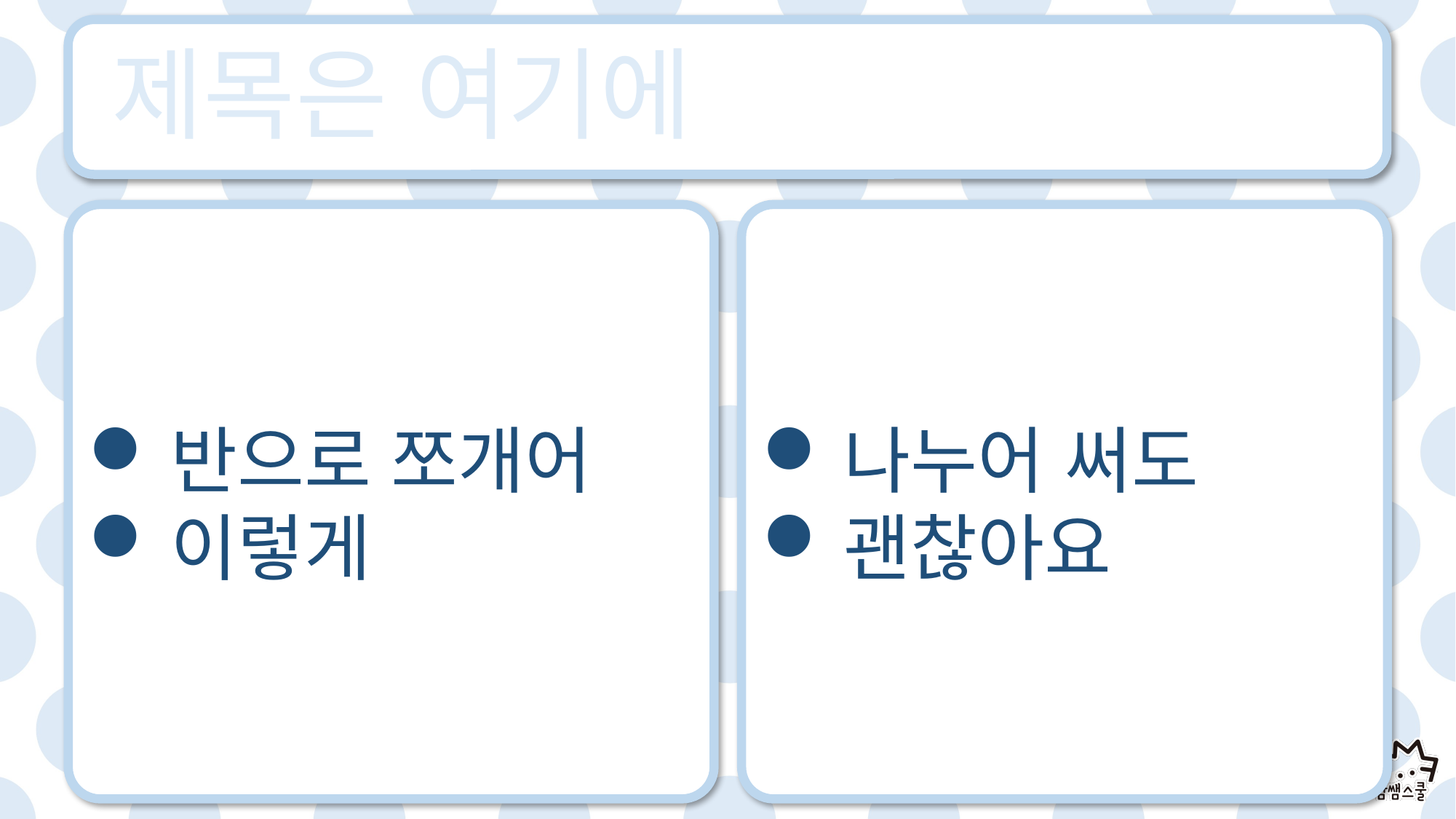

# 제목은 여기에
반으로 쪼개어
이렇게
나누어 써도
괜찮아요